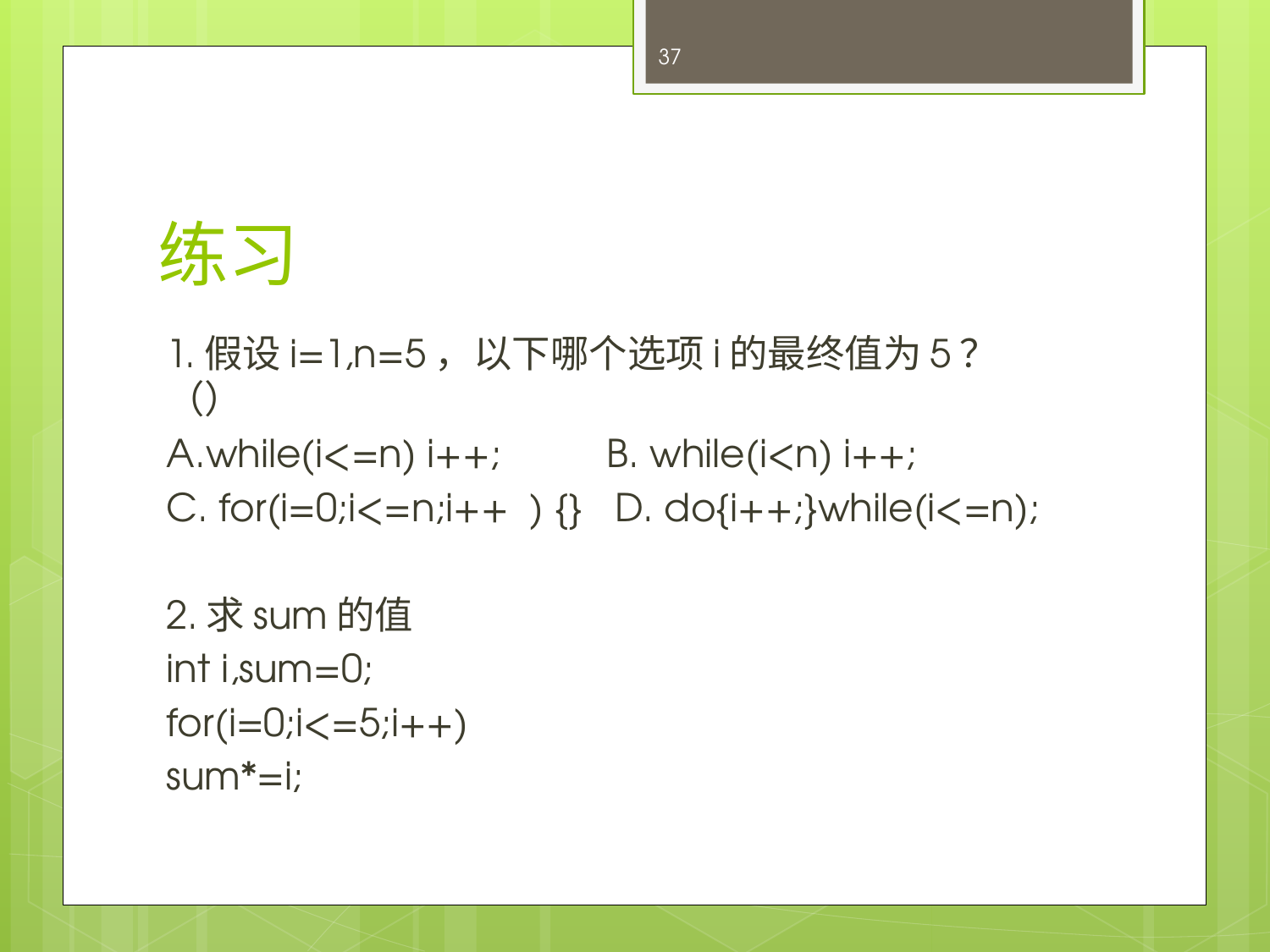

37
# 练习
1.假设i=1,n=5，以下哪个选项i的最终值为5？（）
A.while(i<=n) i++;          B. while(i<n) i++;
C. for(i=0;i<=n;i++  ) {}   D. do{i++;}while(i<=n);

2.求sum的值
int i,sum=0;
for(i=0;i<=5;i++)
sum*=i;